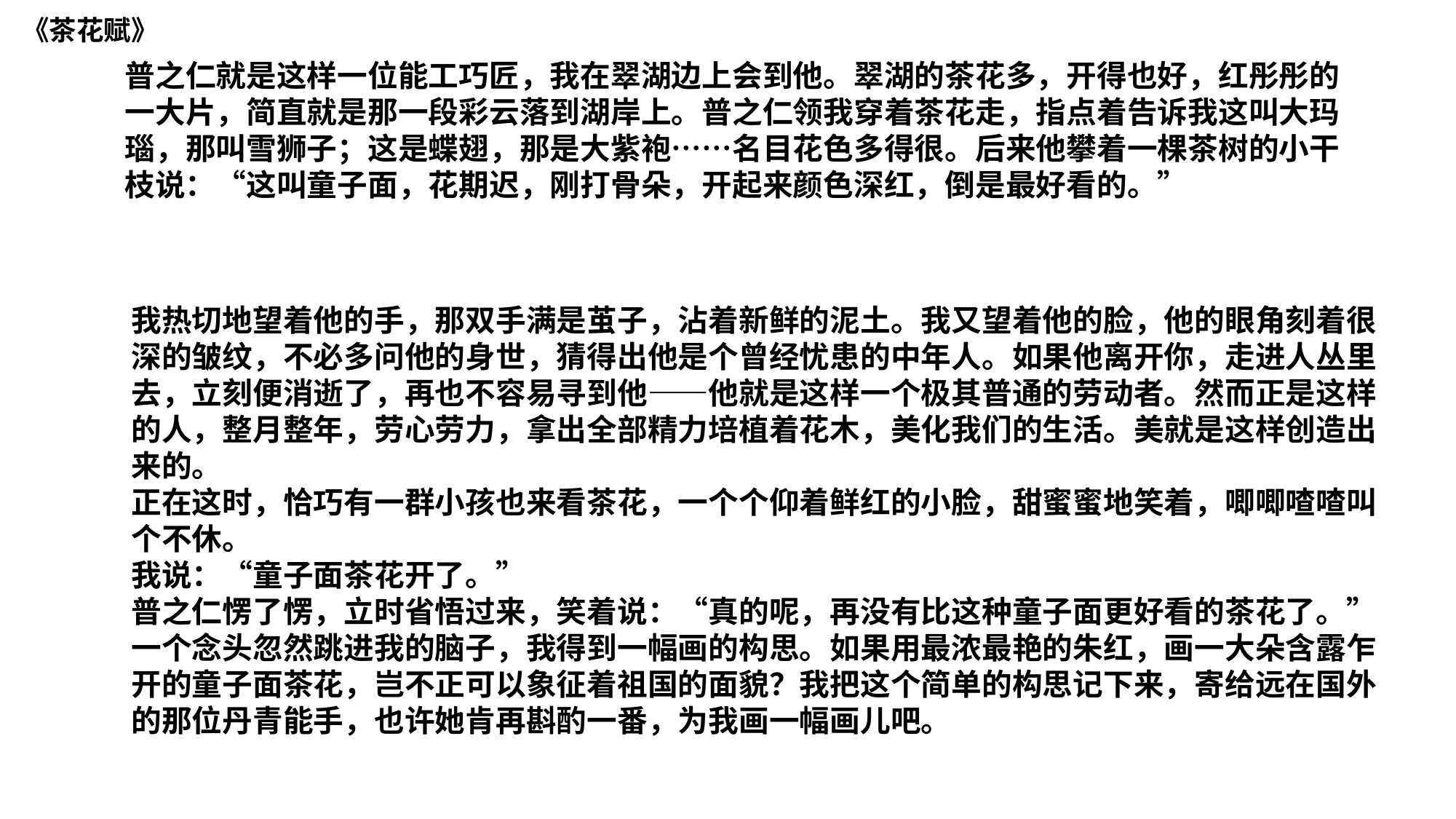

《茶花赋》
普之仁就是这样一位能工巧匠，我在翠湖边上会到他。翠湖的茶花多，开得也好，红彤彤的一大片，简直就是那一段彩云落到湖岸上。普之仁领我穿着茶花走，指点着告诉我这叫大玛瑙，那叫雪狮子；这是蝶翅，那是大紫袍……名目花色多得很。后来他攀着一棵茶树的小干枝说：“这叫童子面，花期迟，刚打骨朵，开起来颜色深红，倒是最好看的。”
我热切地望着他的手，那双手满是茧子，沾着新鲜的泥土。我又望着他的脸，他的眼角刻着很深的皱纹，不必多问他的身世，猜得出他是个曾经忧患的中年人。如果他离开你，走进人丛里去，立刻便消逝了，再也不容易寻到他——他就是这样一个极其普通的劳动者。然而正是这样的人，整月整年，劳心劳力，拿出全部精力培植着花木，美化我们的生活。美就是这样创造出来的。
正在这时，恰巧有一群小孩也来看茶花，一个个仰着鲜红的小脸，甜蜜蜜地笑着，唧唧喳喳叫个不休。
我说：“童子面茶花开了。”
普之仁愣了愣，立时省悟过来，笑着说：“真的呢，再没有比这种童子面更好看的茶花了。”
一个念头忽然跳进我的脑子，我得到一幅画的构思。如果用最浓最艳的朱红，画一大朵含露乍开的童子面茶花，岂不正可以象征着祖国的面貌？我把这个简单的构思记下来，寄给远在国外的那位丹青能手，也许她肯再斟酌一番，为我画一幅画儿吧。